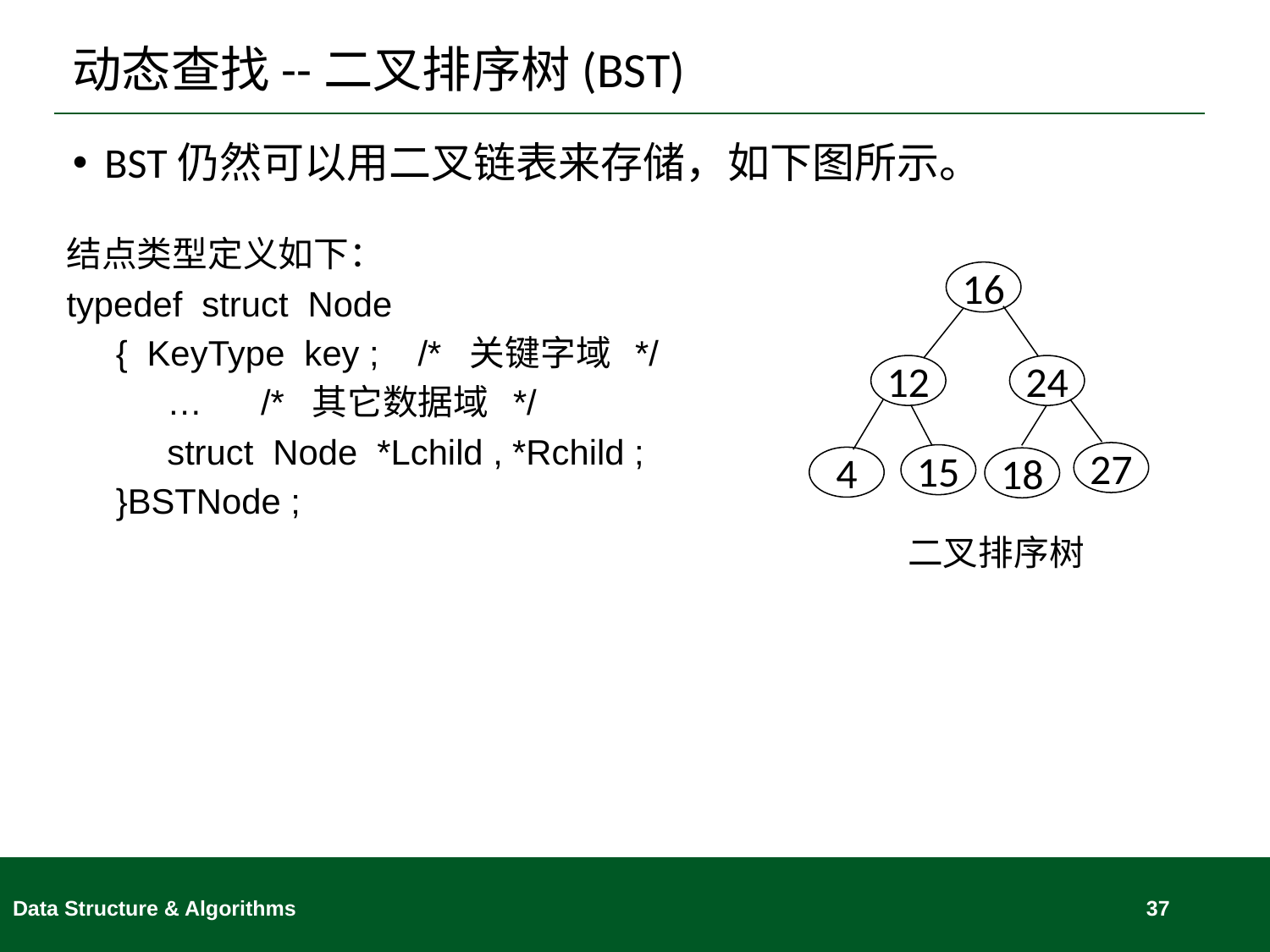

# 动态查找--二叉排序树(BST)
BST仍然可以用二叉链表来存储，如下图所示。

结点类型定义如下：
typedef  struct  Node
{  KeyType  key ;    /*  关键字域  */
…      /*  其它数据域  */
struct  Node  *Lchild , *Rchild ;
}BSTNode ;
16

12
24

27
15
4
18
二叉排序树
Data Structure & Algorithms
37